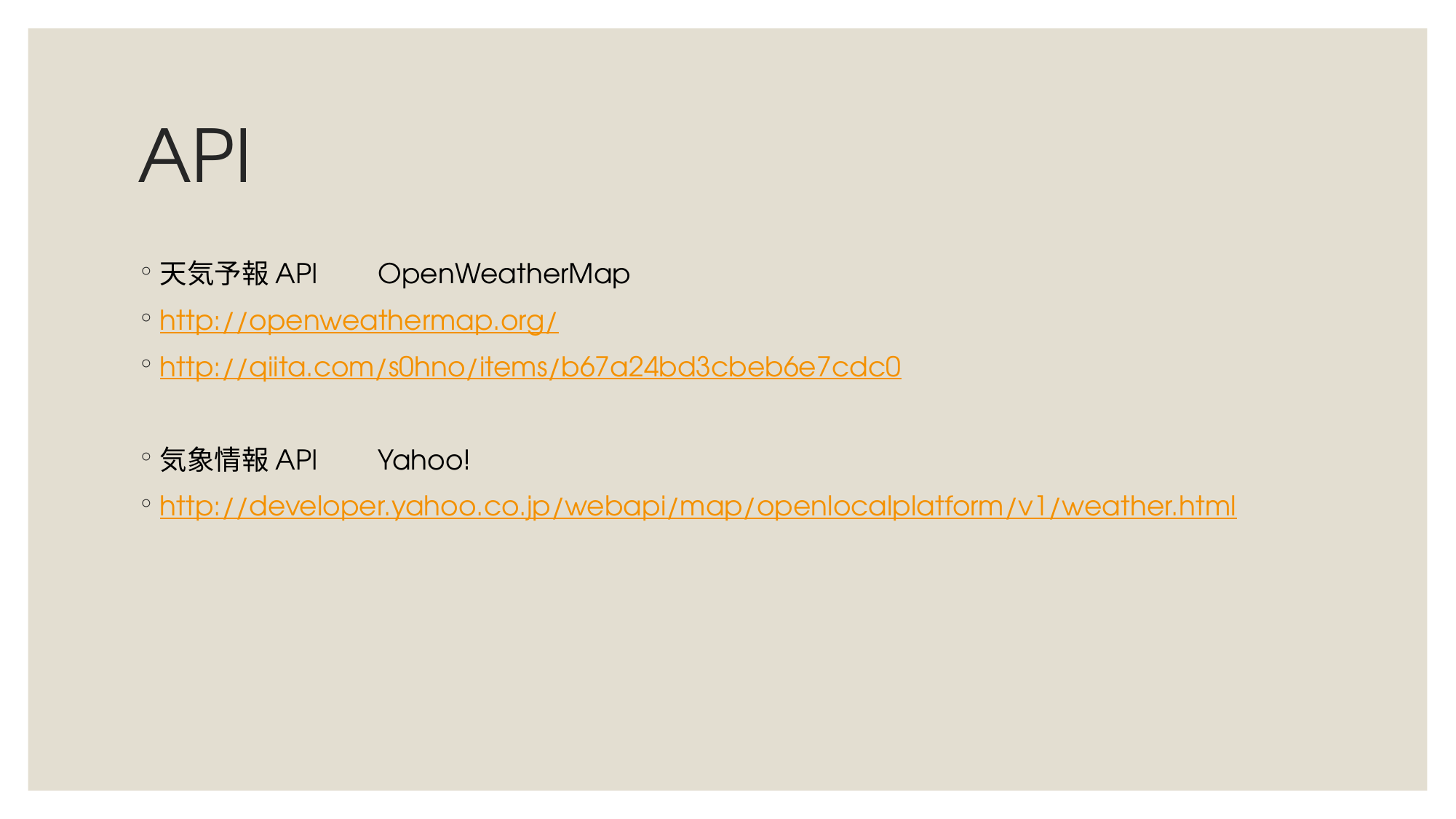

# API
天気予報API	OpenWeatherMap
http://openweathermap.org/
http://qiita.com/s0hno/items/b67a24bd3cbeb6e7cdc0

気象情報API	Yahoo!
http://developer.yahoo.co.jp/webapi/map/openlocalplatform/v1/weather.html